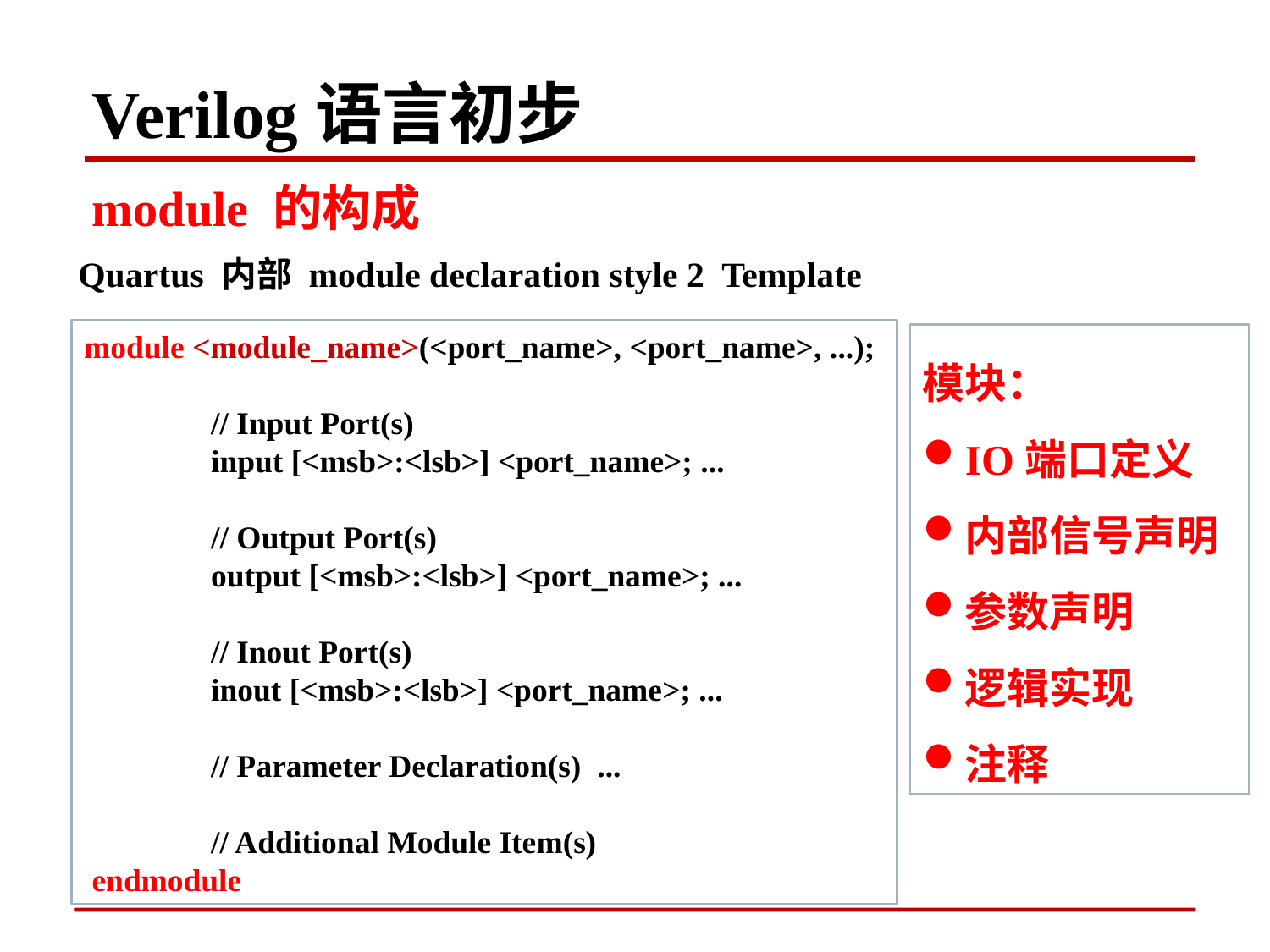

Verilog语言初步
module 的构成
Quartus 内部 module declaration style 2  Template
module <module_name>(<port_name>, <port_name>, ...);

	// Input Port(s)
	input [<msb>:<lsb>] <port_name>; ...

	// Output Port(s)
	output [<msb>:<lsb>] <port_name>; ...

	// Inout Port(s)
	inout [<msb>:<lsb>] <port_name>; ...

	// Parameter Declaration(s)  ...

	// Additional Module Item(s)
 endmodule
模块：
IO端口定义
内部信号声明
参数声明
逻辑实现
注释